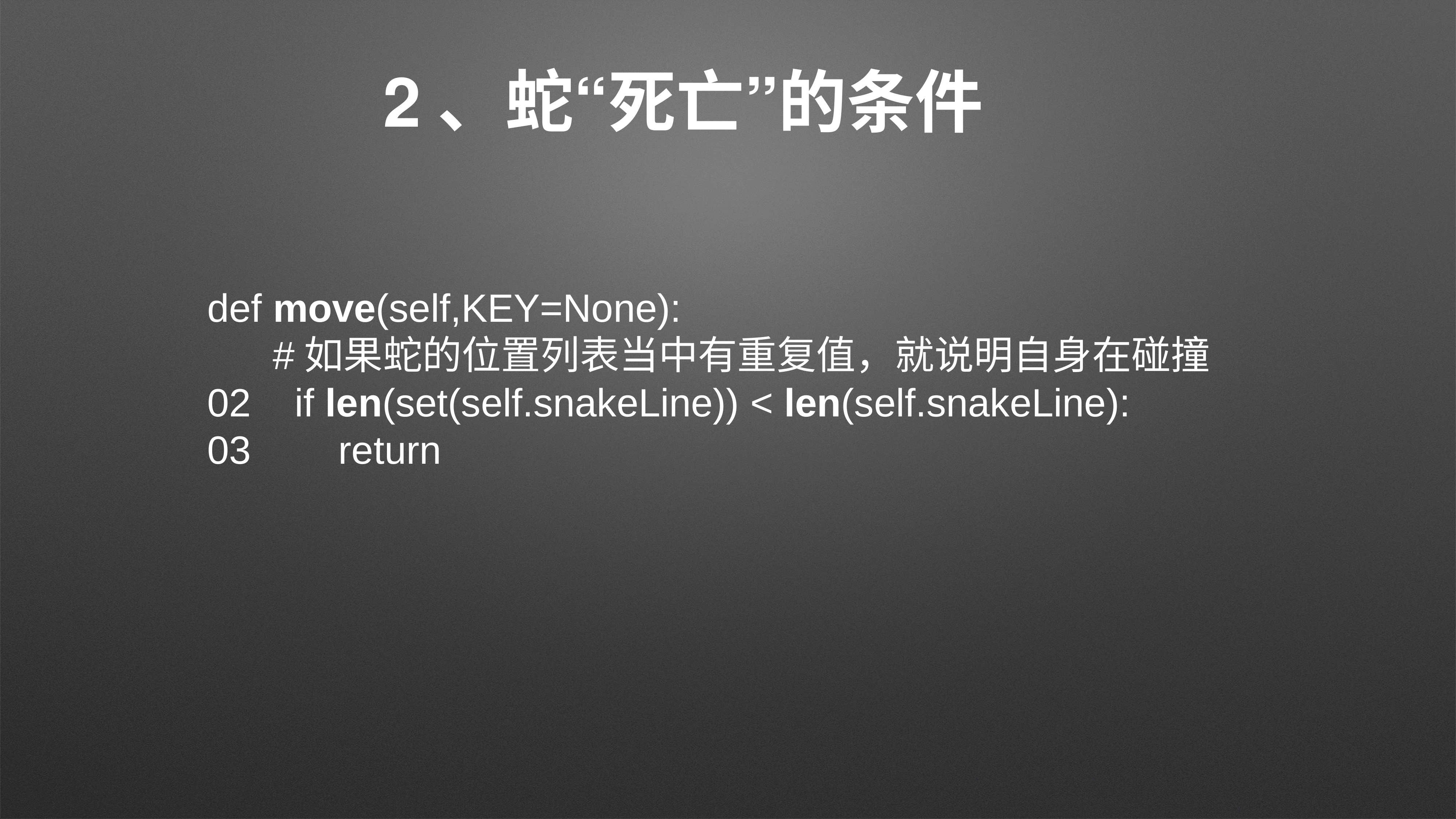

# 2、蛇“死亡”的条件

def move(self,KEY=None):
      #如果蛇的位置列表当中有重复值，就说明自身在碰撞
02    if len(set(self.snakeLine)) < len(self.snakeLine):
03        return